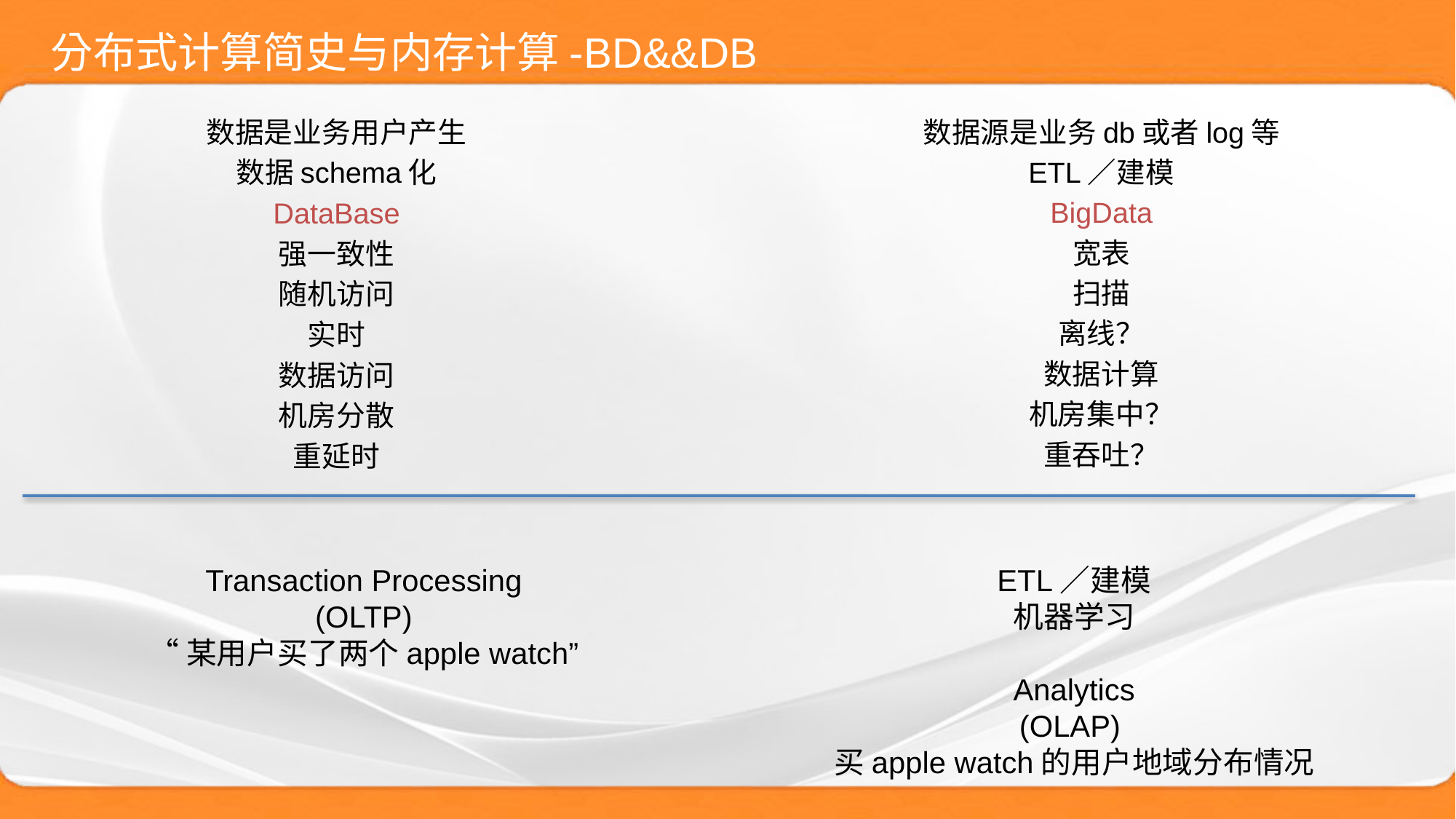

# 分布式计算简史与内存计算-BD&&DB
数据是业务用户产生
数据schema化
DataBase
强一致性
随机访问
实时
数据访问
机房分散
重延时

数据源是业务db或者log等
ETL／建模
BigData
宽表
扫描
离线？
数据计算
机房集中？
重吞吐？

Transaction Processing
(OLTP)
“某用户买了两个apple watch”
ETL／建模
机器学习

Analytics
(OLAP)
买apple watch的用户地域分布情况